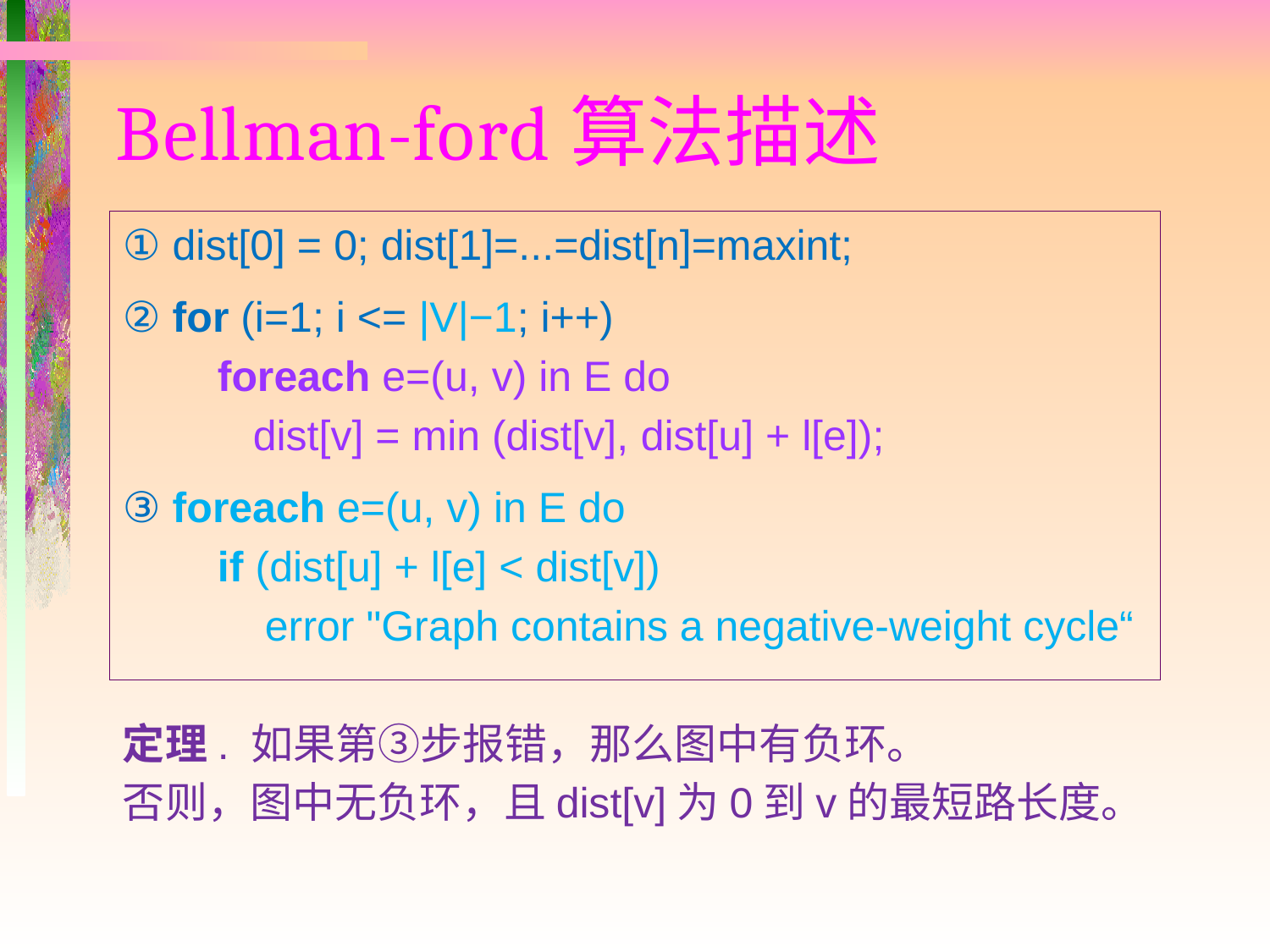

# Bellman-ford算法描述
① dist[0] = 0; dist[1]=...=dist[n]=maxint;
② for (i=1; i <= |V|−1; i++)
        foreach e=(u, v) in E do
           dist[v] = min (dist[v], dist[u] + l[e]);
③ foreach e=(u, v) in E do
        if (dist[u] + l[e] < dist[v])
            error "Graph contains a negative-weight cycle“

定理. 如果第③步报错，那么图中有负环。
否则，图中无负环，且dist[v]为0到v的最短路长度。